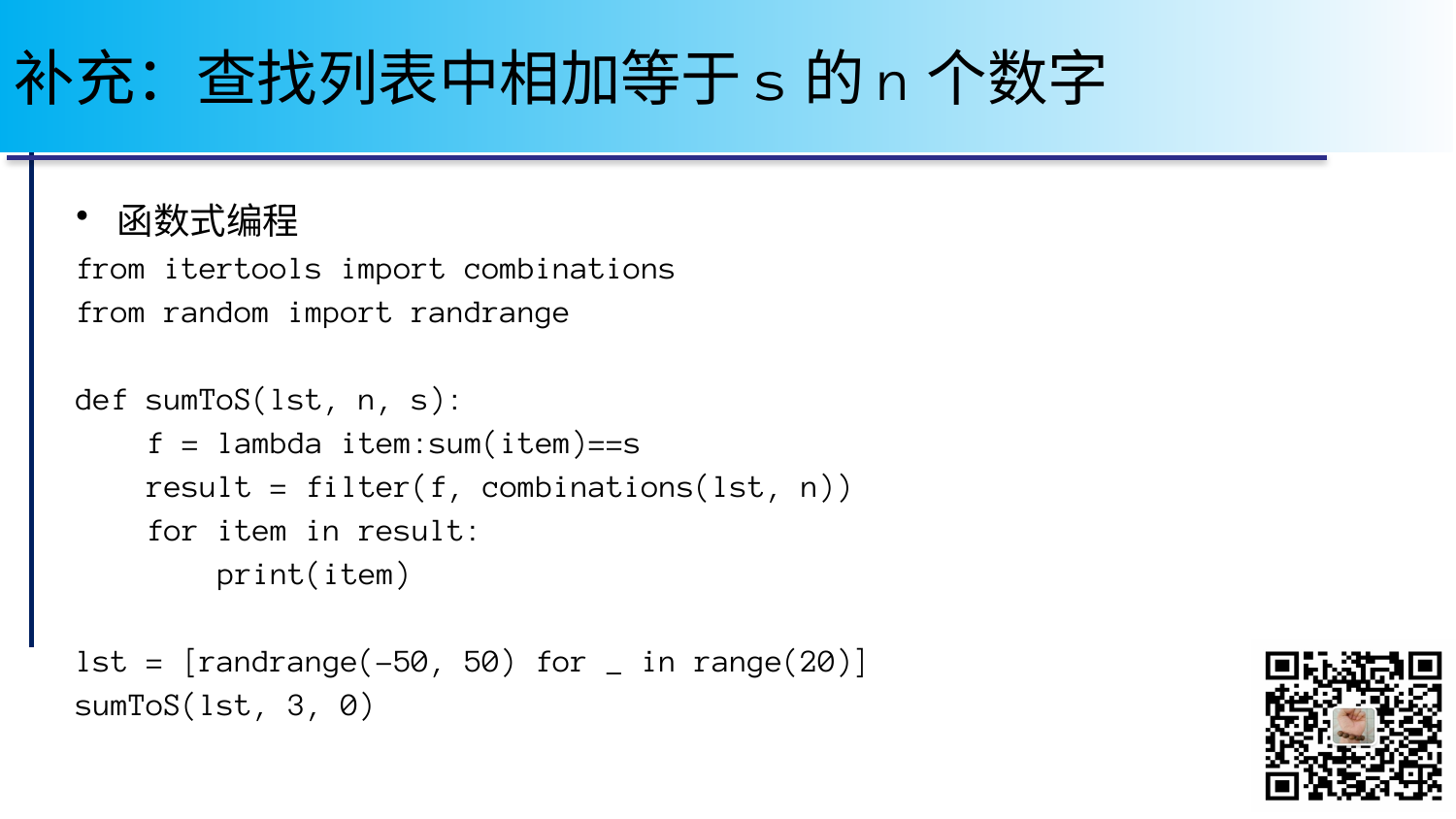

# 补充：查找列表中相加等于s的n个数字
函数式编程
from itertools import combinations
from random import randrange

def sumToS(lst, n, s):
    f = lambda item:sum(item)==s
    result = filter(f, combinations(lst, n))
    for item in result:
        print(item)

lst = [randrange(-50, 50) for _ in range(20)]
sumToS(lst, 3, 0)